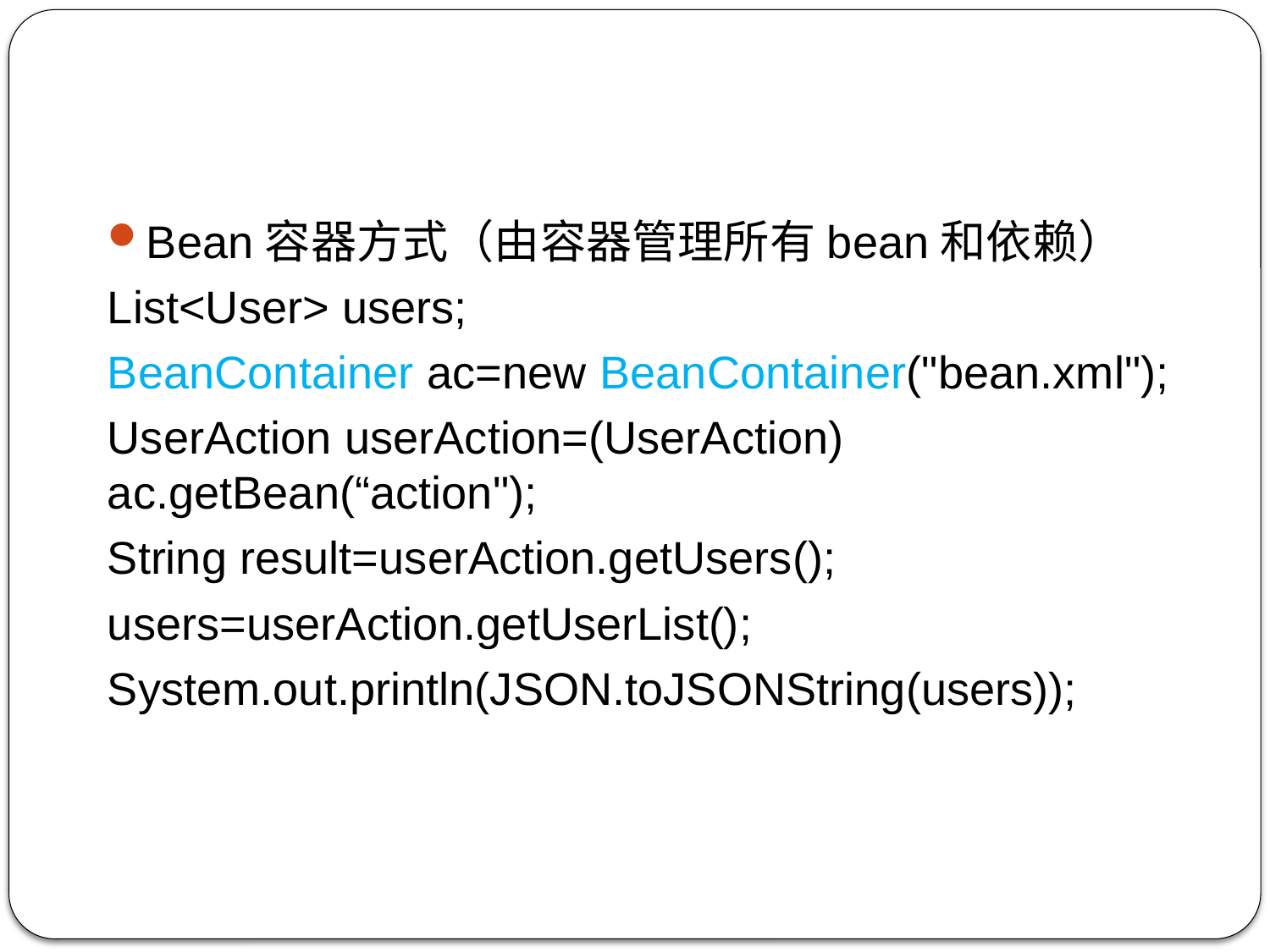

#
Bean容器方式（由容器管理所有bean和依赖）
List<User> users;
BeanContainer ac=new BeanContainer("bean.xml");
UserAction userAction=(UserAction) ac.getBean(“action");
String result=userAction.getUsers();
users=userAction.getUserList();
System.out.println(JSON.toJSONString(users));